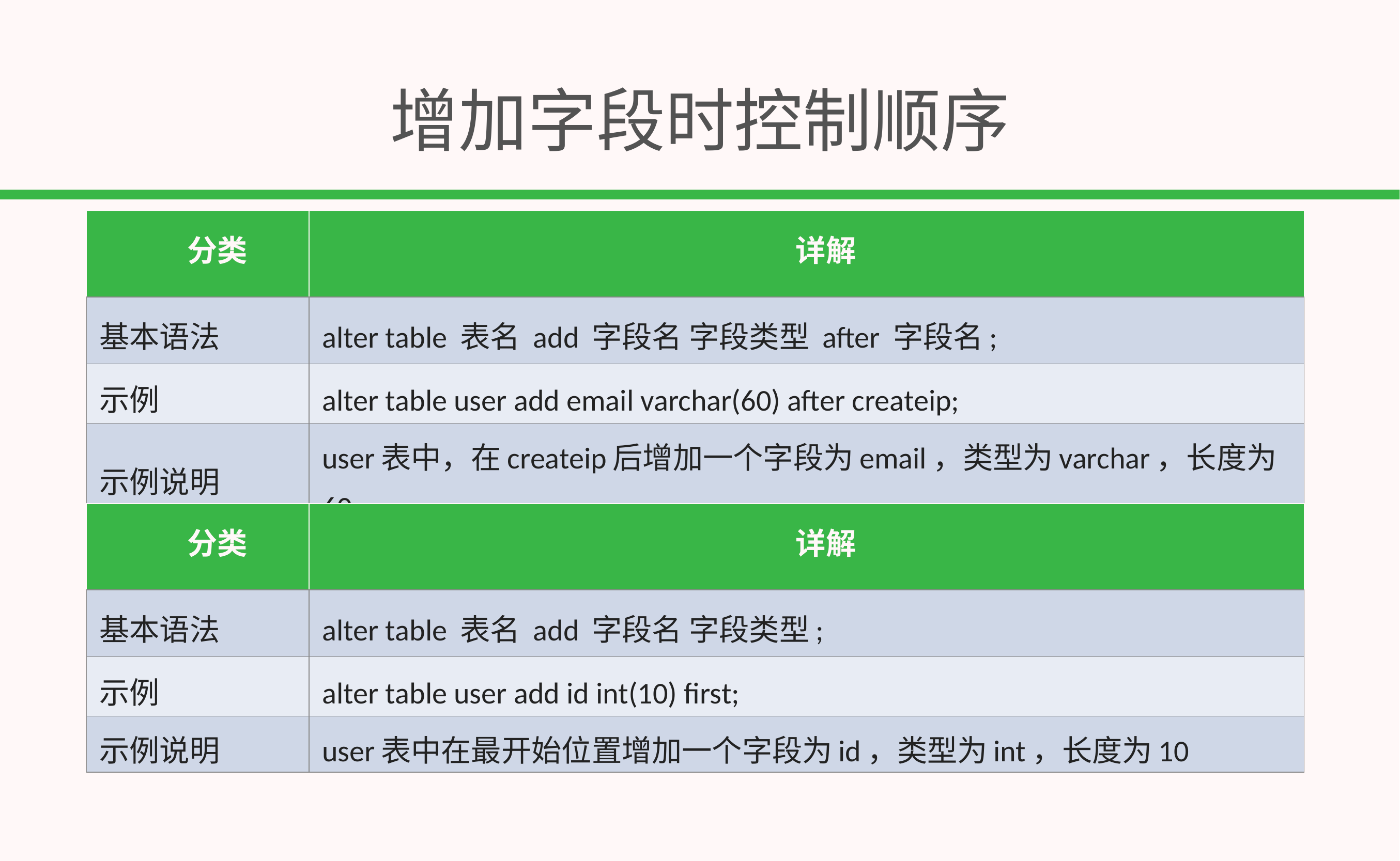

# 增加字段时控制顺序
| 分类 | 详解 |
| --- | --- |
| 基本语法 | alter table 表名 add 字段名 字段类型 after 字段名; |
| 示例 | alter table user add email varchar(60) after createip; |
| 示例说明 | user表中，在createip后增加一个字段为email，类型为varchar，长度为60 |
| 分类 | 详解 |
| --- | --- |
| 基本语法 | alter table 表名 add 字段名 字段类型; |
| 示例 | alter table user add id int(10) first; |
| 示例说明 | user表中在最开始位置增加一个字段为id，类型为int，长度为10 |